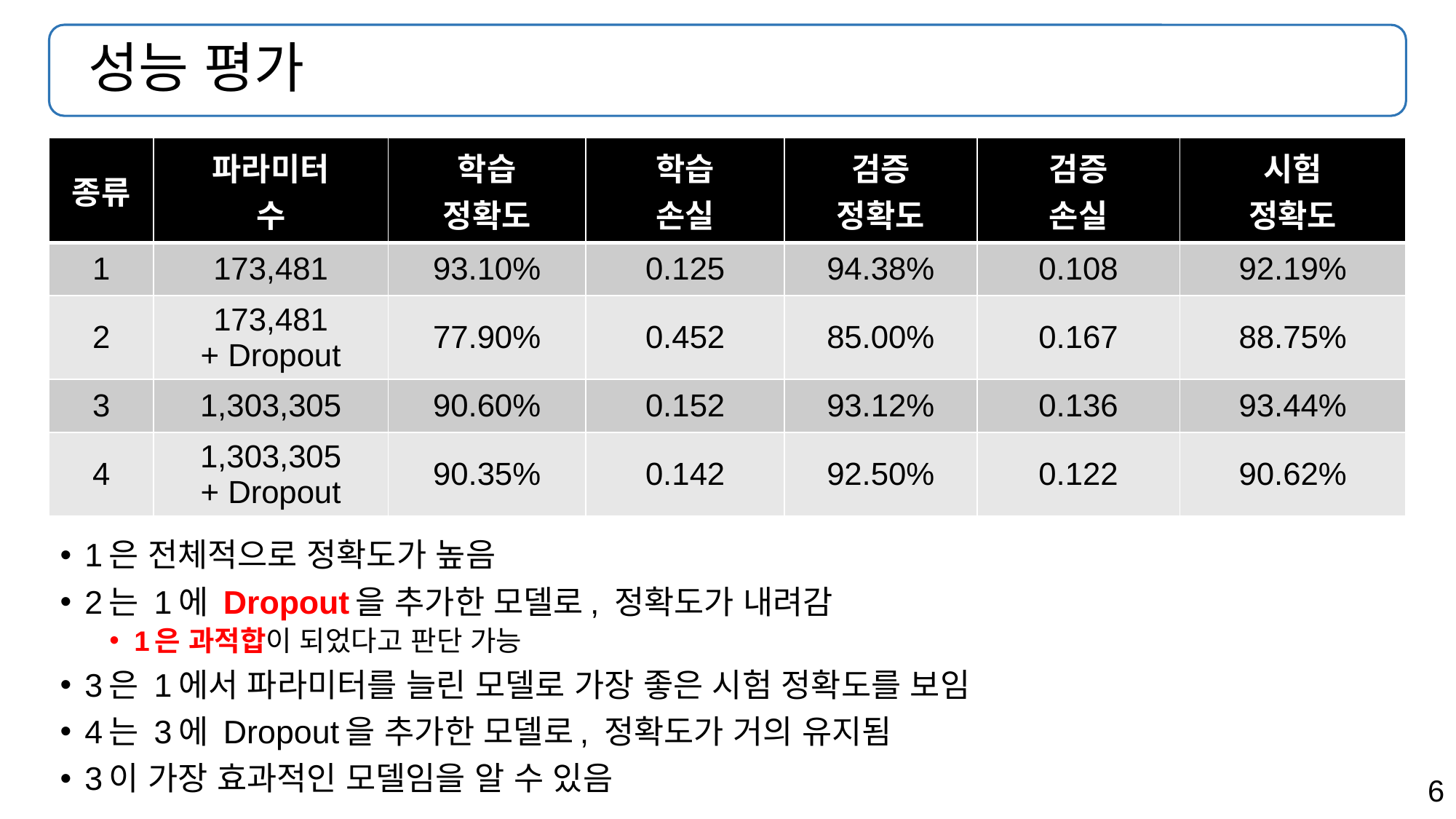

# 성능 평가
| 종류 | 파라미터 수 | 학습 정확도 | 학습 손실 | 검증 정확도 | 검증 손실 | 시험 정확도 |
| --- | --- | --- | --- | --- | --- | --- |
| 1 | 173,481 | 93.10% | 0.125 | 94.38% | 0.108 | 92.19% |
| 2 | 173,481 + Dropout | 77.90% | 0.452 | 85.00% | 0.167 | 88.75% |
| 3 | 1,303,305 | 90.60% | 0.152 | 93.12% | 0.136 | 93.44% |
| 4 | 1,303,305 + Dropout | 90.35% | 0.142 | 92.50% | 0.122 | 90.62% |
1은 전체적으로 정확도가 높음
2는 1에 Dropout을 추가한 모델로, 정확도가 내려감
1은 과적합이 되었다고 판단 가능
3은 1에서 파라미터를 늘린 모델로 가장 좋은 시험 정확도를 보임
4는 3에 Dropout을 추가한 모델로, 정확도가 거의 유지됨
3이 가장 효과적인 모델임을 알 수 있음